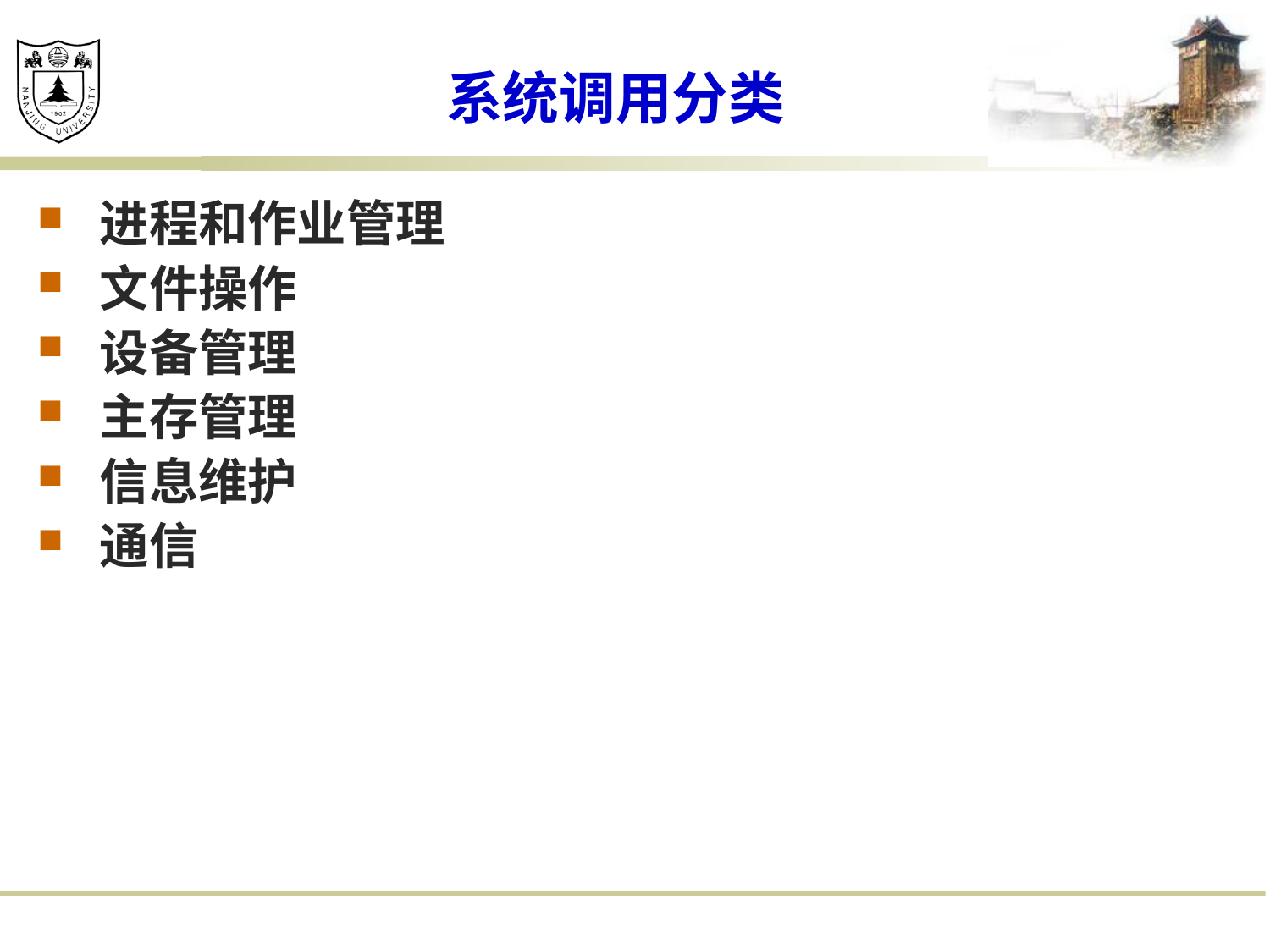

# 系统调用分类
进程和作业管理
文件操作
设备管理
主存管理
信息维护
通信

105